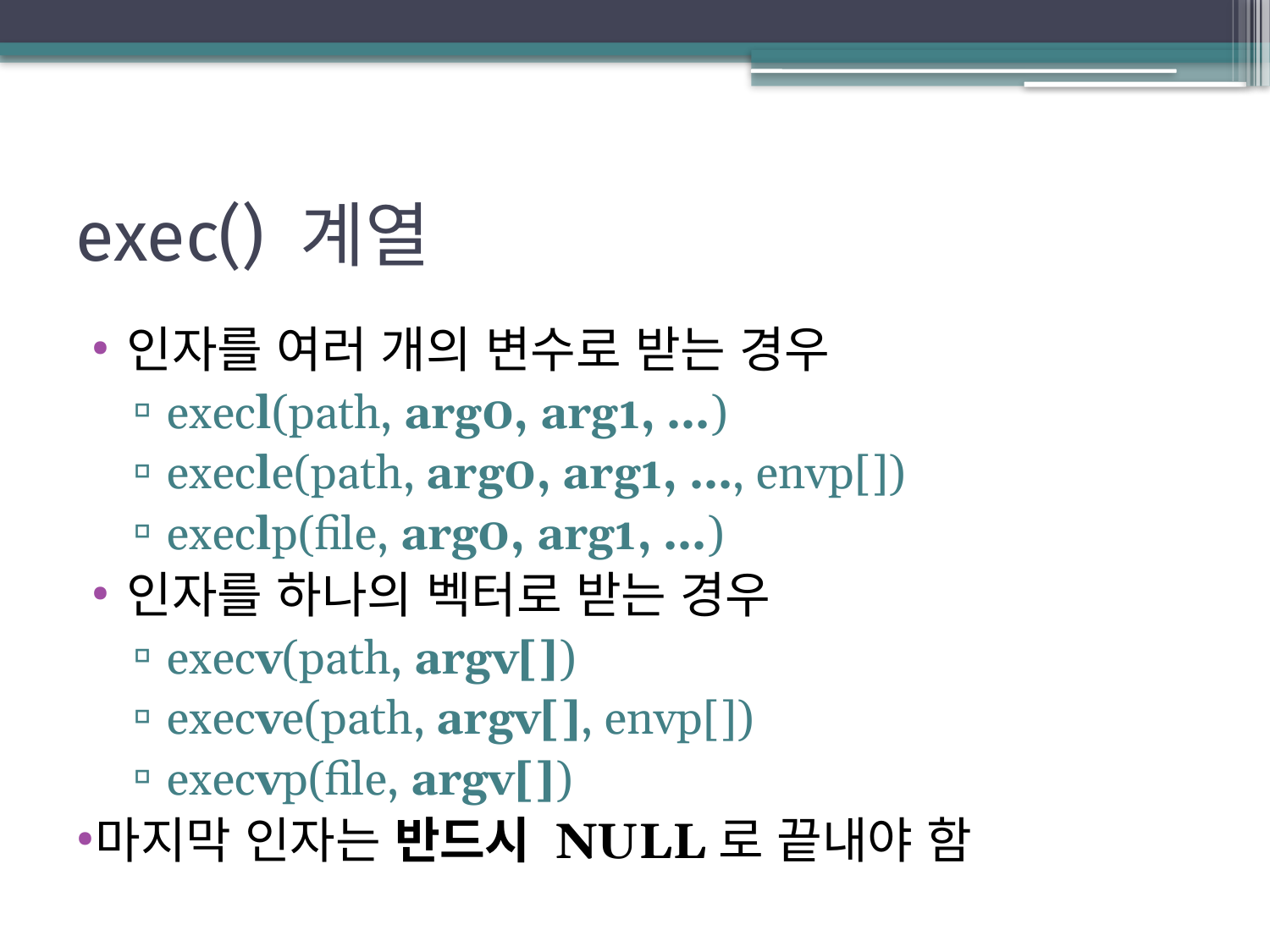

# exec() 계열
인자를 여러 개의 변수로 받는 경우
execl(path, arg0, arg1, …)
execle(path, arg0, arg1, …, envp[])
execlp(file, arg0, arg1, …)
인자를 하나의 벡터로 받는 경우
execv(path, argv[])
execve(path, argv[], envp[])
execvp(file, argv[])
마지막 인자는 반드시 NULL로 끝내야 함